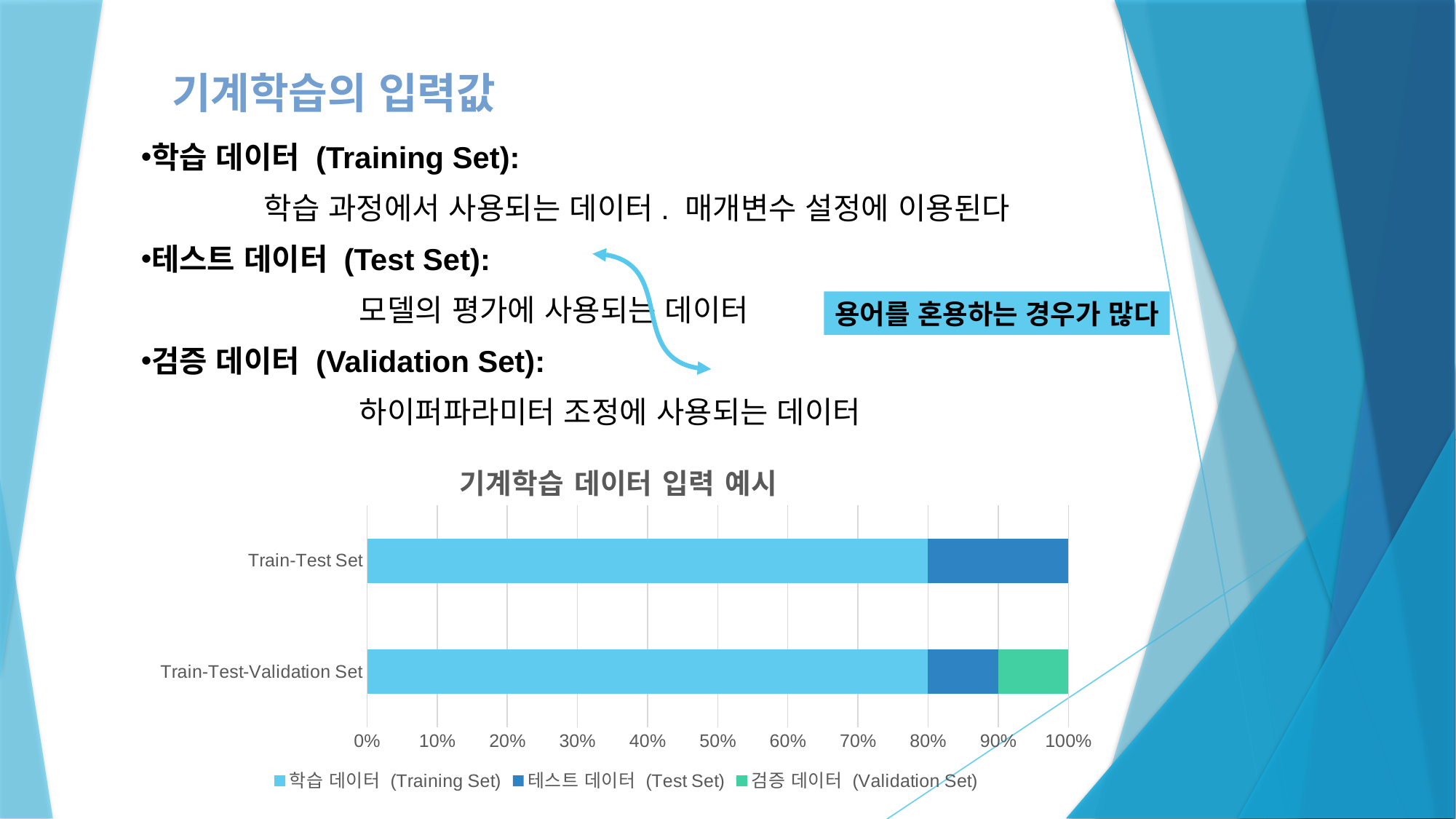

기계학습의 입력값
학습 데이터 (Training Set):
	학습 과정에서 사용되는 데이터. 매개변수 설정에 이용된다
테스트 데이터 (Test Set):
		모델의 평가에 사용되는 데이터
검증 데이터 (Validation Set):
		하이퍼파라미터 조정에 사용되는 데이터
용어를 혼용하는 경우가 많다

### Chart: 기계학습 데이터 입력 예시

| Category | 학습 데이터 (Training Set) | 테스트 데이터 (Test Set) | 검증 데이터 (Validation Set) |
|---|---|---|---|
| Train-Test-Validation Set | 80.0 | 10.0 | 10.0 |
| Train-Test Set | 80.0 | 20.0 | 0.0 |